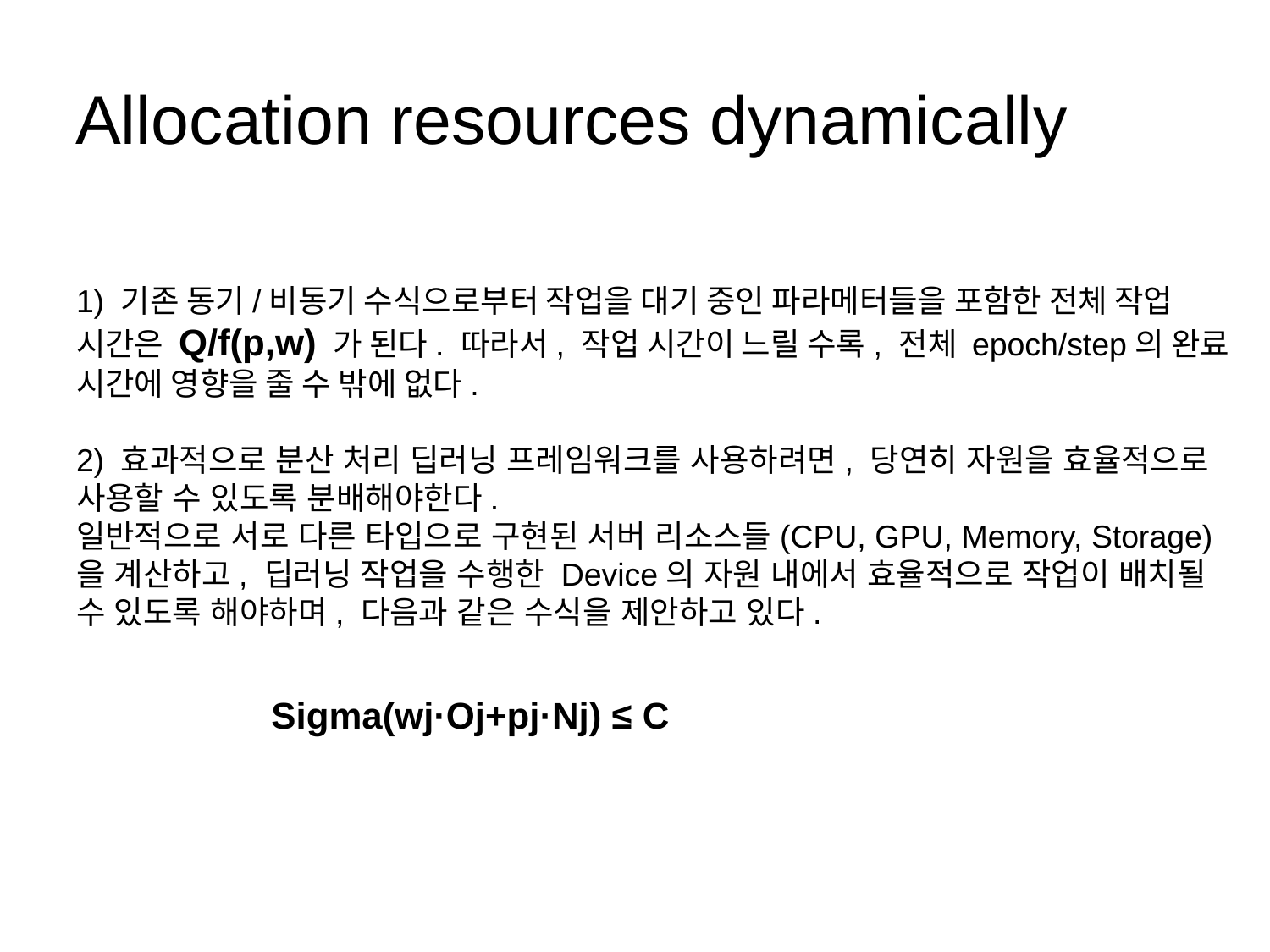

# Allocation resources dynamically
1) 기존 동기/비동기 수식으로부터 작업을 대기 중인 파라메터들을 포함한 전체 작업 시간은 Q/f(p,w) 가 된다. 따라서, 작업 시간이 느릴 수록, 전체 epoch/step의 완료 시간에 영향을 줄 수 밖에 없다.

2) 효과적으로 분산 처리 딥러닝 프레임워크를 사용하려면, 당연히 자원을 효율적으로 사용할 수 있도록 분배해야한다.
일반적으로 서로 다른 타입으로 구현된 서버 리소스들(CPU, GPU, Memory, Storage)을 계산하고, 딥러닝 작업을 수행한 Device의 자원 내에서 효율적으로 작업이 배치될 수 있도록 해야하며, 다음과 같은 수식을 제안하고 있다.

Sigma(wj·Oj+pj·Nj) ≤ C